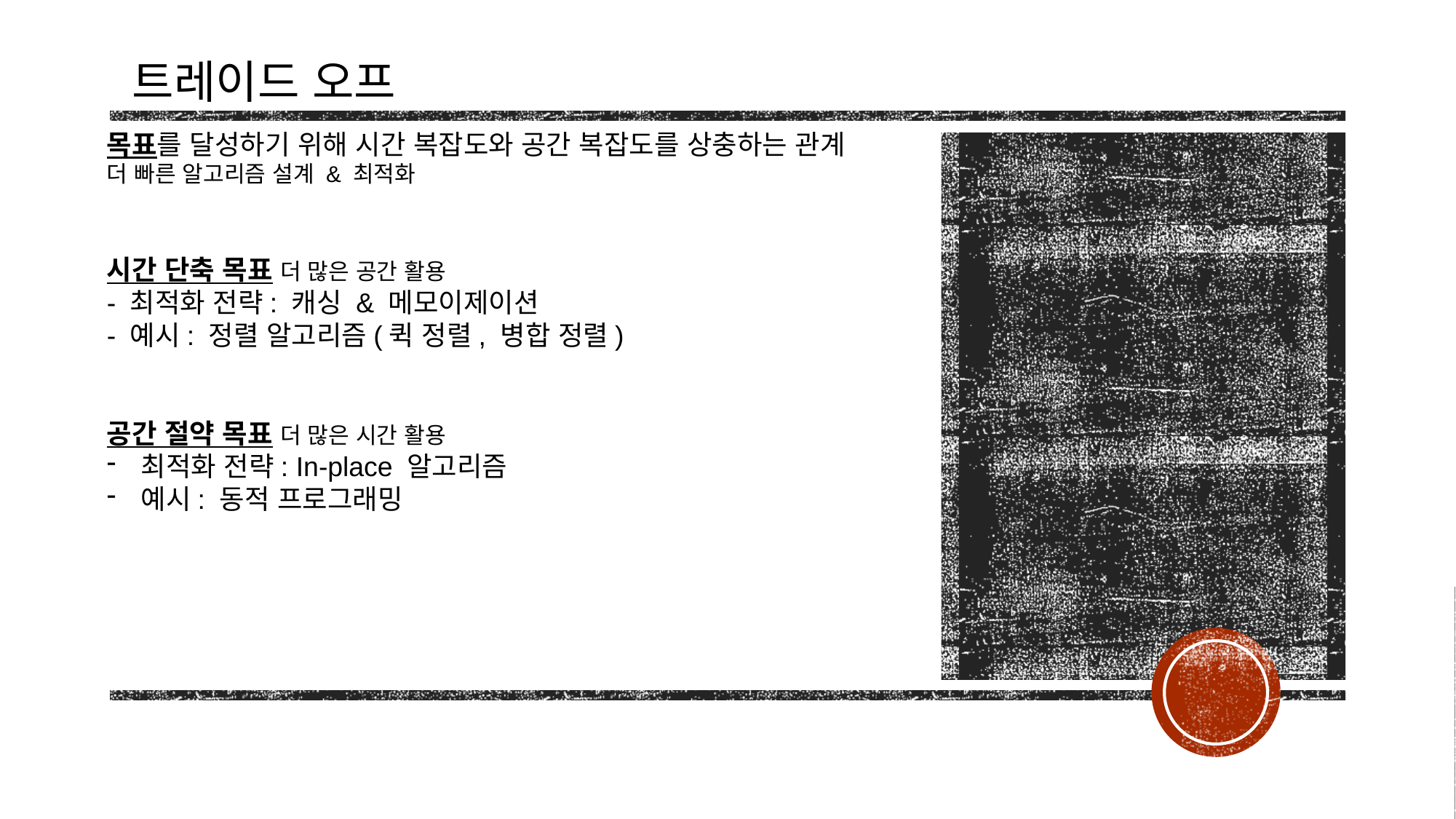

트레이드 오프

목표를 달성하기 위해 시간 복잡도와 공간 복잡도를 상충하는 관계
더 빠른 알고리즘 설계 & 최적화

시간 단축 목표 더 많은 공간 활용
- 최적화 전략: 캐싱 & 메모이제이션
- 예시: 정렬 알고리즘(퀵 정렬, 병합 정렬)

공간 절약 목표 더 많은 시간 활용
최적화 전략: In-place 알고리즘
예시: 동적 프로그래밍